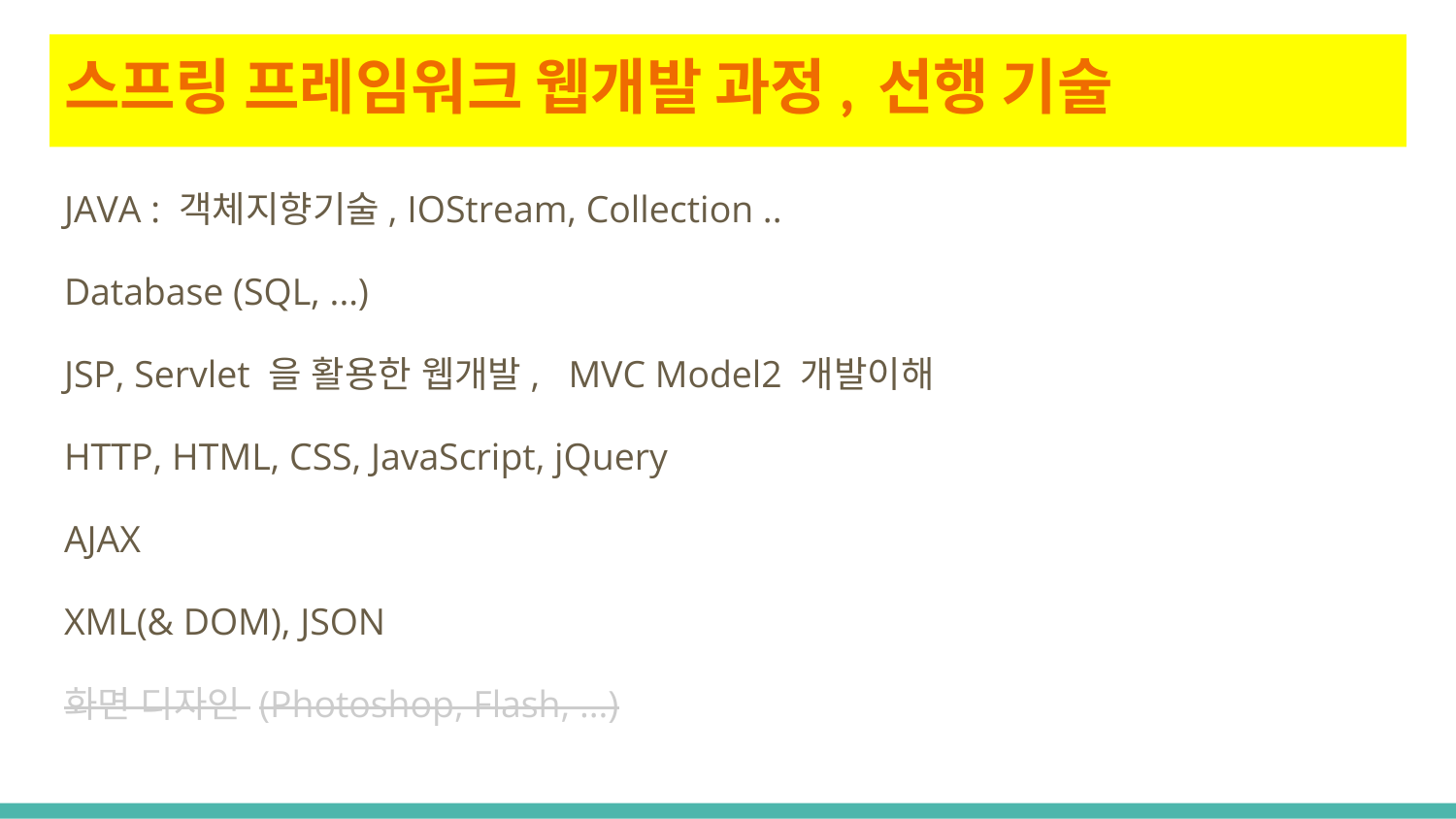

# 스프링 프레임워크 웹개발 과정, 선행 기술
JAVA : 객체지향기술, IOStream, Collection ..
Database (SQL, ...)
JSP, Servlet 을 활용한 웹개발,   MVC Model2 개발이해
HTTP, HTML, CSS, JavaScript, jQuery
AJAX
XML(& DOM), JSON
화면 디자인 (Photoshop, Flash, ...)